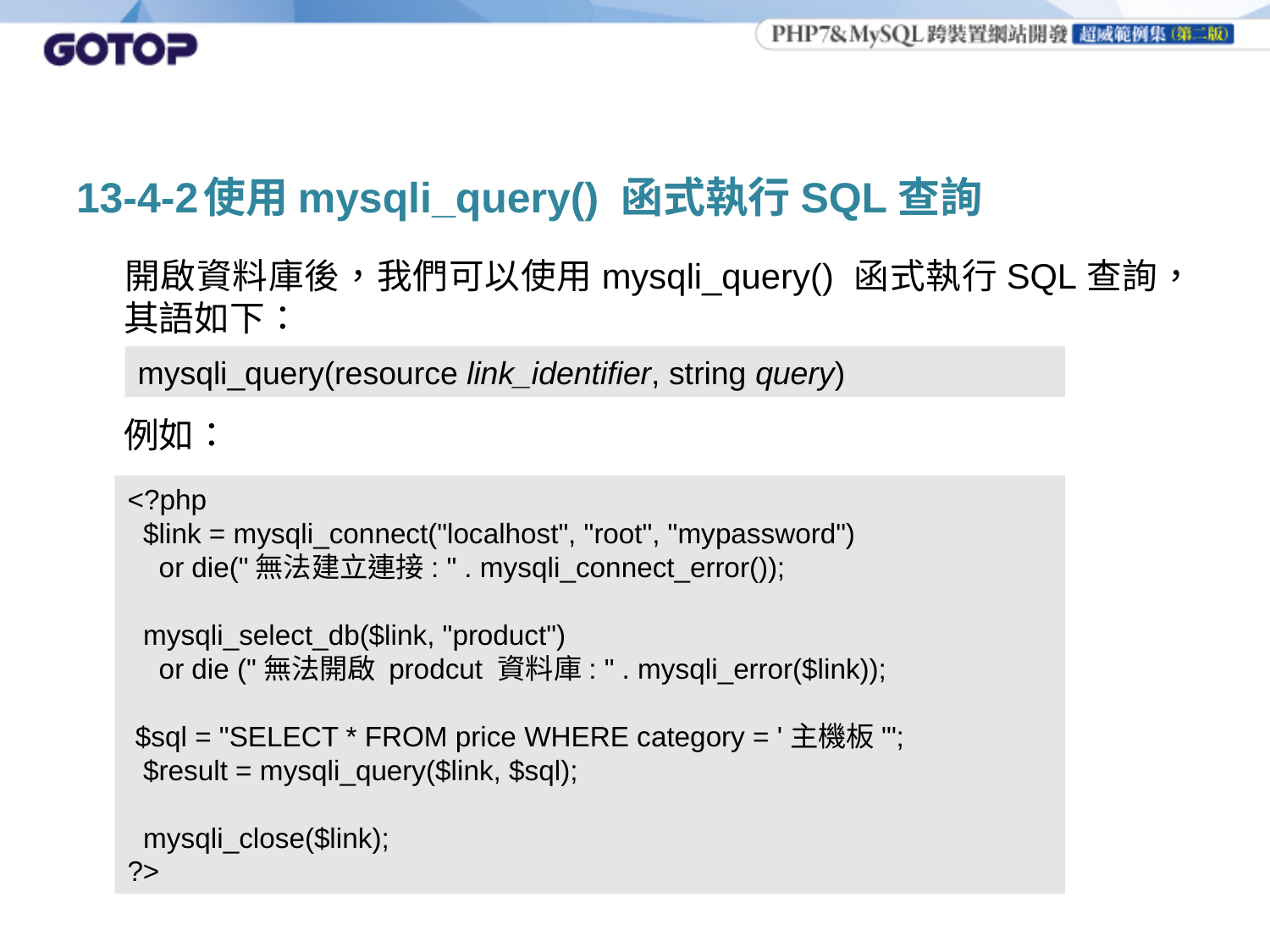

# 13-4-2	使用mysqli_query() 函式執行SQL查詢
	開啟資料庫後，我們可以使用mysqli_query() 函式執行SQL查詢，其語如下：

	例如：
mysqli_query(resource link_identifier, string query)
<?php
  $link = mysqli_connect("localhost", "root", "mypassword")
    or die("無法建立連接: " . mysqli_connect_error());

  mysqli_select_db($link, "product")
    or die ("無法開啟 prodcut 資料庫: " . mysqli_error($link));

 $sql = "SELECT * FROM price WHERE category = '主機板'";
  $result = mysqli_query($link, $sql);

  mysqli_close($link);
?>